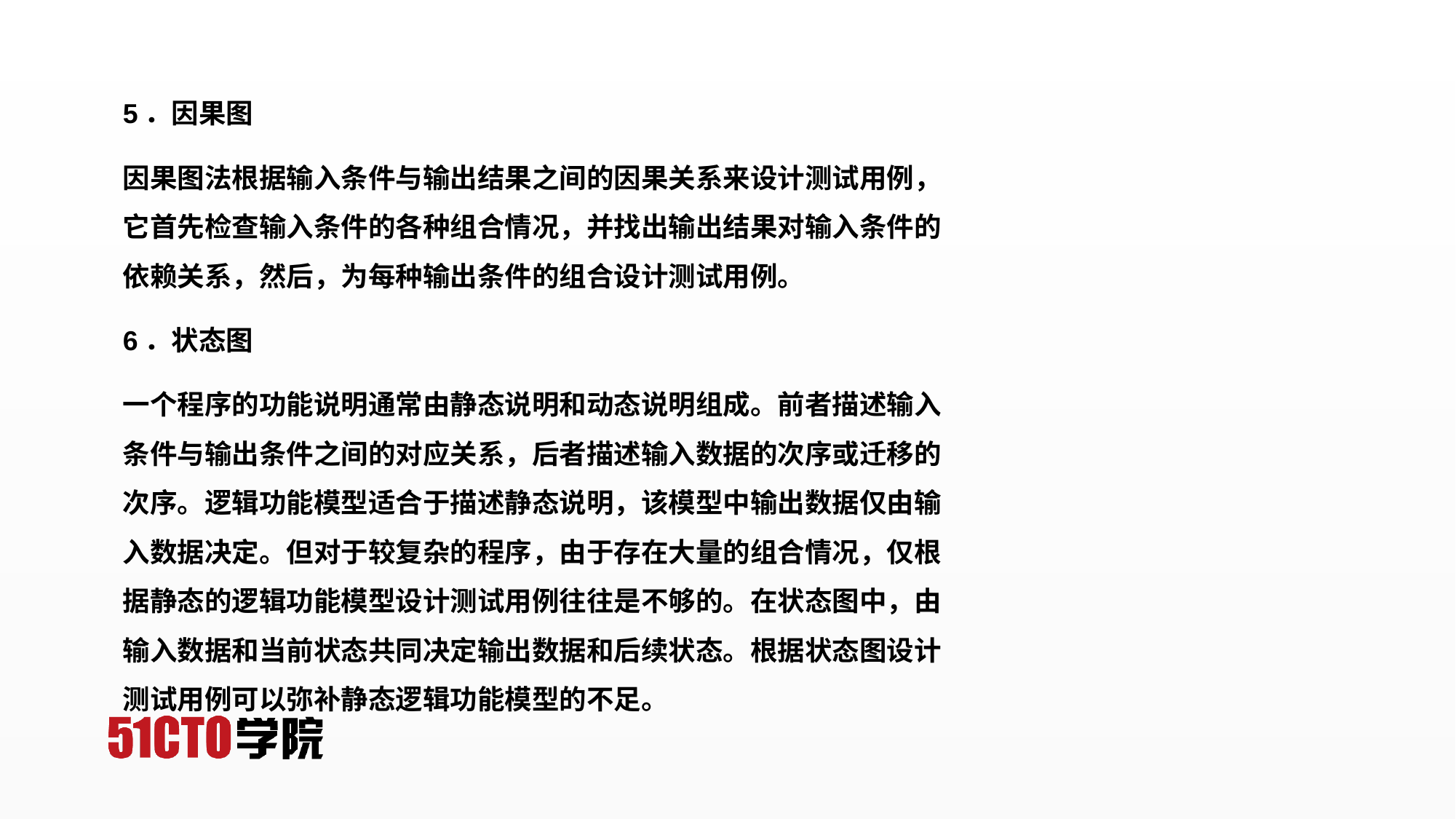

5．因果图
因果图法根据输入条件与输出结果之间的因果关系来设计测试用例，它首先检查输入条件的各种组合情况，并找出输出结果对输入条件的依赖关系，然后，为每种输出条件的组合设计测试用例。
6．状态图
一个程序的功能说明通常由静态说明和动态说明组成。前者描述输入条件与输出条件之间的对应关系，后者描述输入数据的次序或迁移的次序。逻辑功能模型适合于描述静态说明，该模型中输出数据仅由输入数据决定。但对于较复杂的程序，由于存在大量的组合情况，仅根据静态的逻辑功能模型设计测试用例往往是不够的。在状态图中，由输入数据和当前状态共同决定输出数据和后续状态。根据状态图设计测试用例可以弥补静态逻辑功能模型的不足。